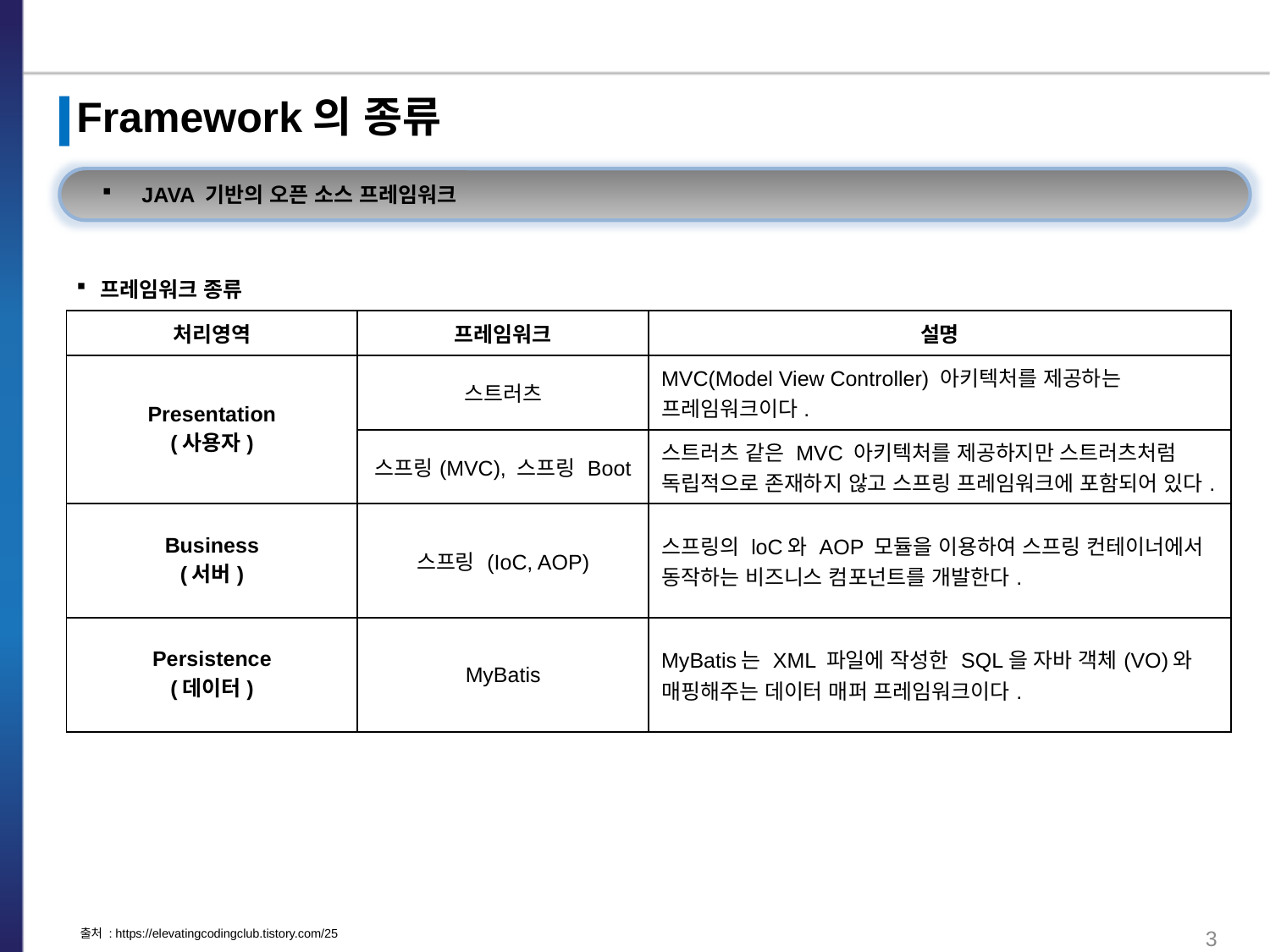

Framework의 종류

JAVA 기반의 오픈 소스 프레임워크
프레임워크 종류
| 처리영역 | 프레임워크 | 설명 |
| --- | --- | --- |
| Presentation (사용자) | 스트러츠 | MVC(Model View Controller) 아키텍처를 제공하는 프레임워크이다. |
|  | 스프링(MVC), 스프링 Boot | 스트러츠 같은 MVC 아키텍처를 제공하지만 스트러츠처럼 독립적으로 존재하지 않고 스프링 프레임워크에 포함되어 있다. |
| Business (서버) | 스프링 (IoC, AOP) | 스프링의 loC와 AOP 모듈을 이용하여 스프링 컨테이너에서 동작하는 비즈니스 컴포넌트를 개발한다. |
| Persistence (데이터) | MyBatis | MyBatis는 XML 파일에 작성한 SQL을 자바 객체(VO)와 매핑해주는 데이터 매퍼 프레임워크이다. |
3
출처 : https://elevatingcodingclub.tistory.com/25